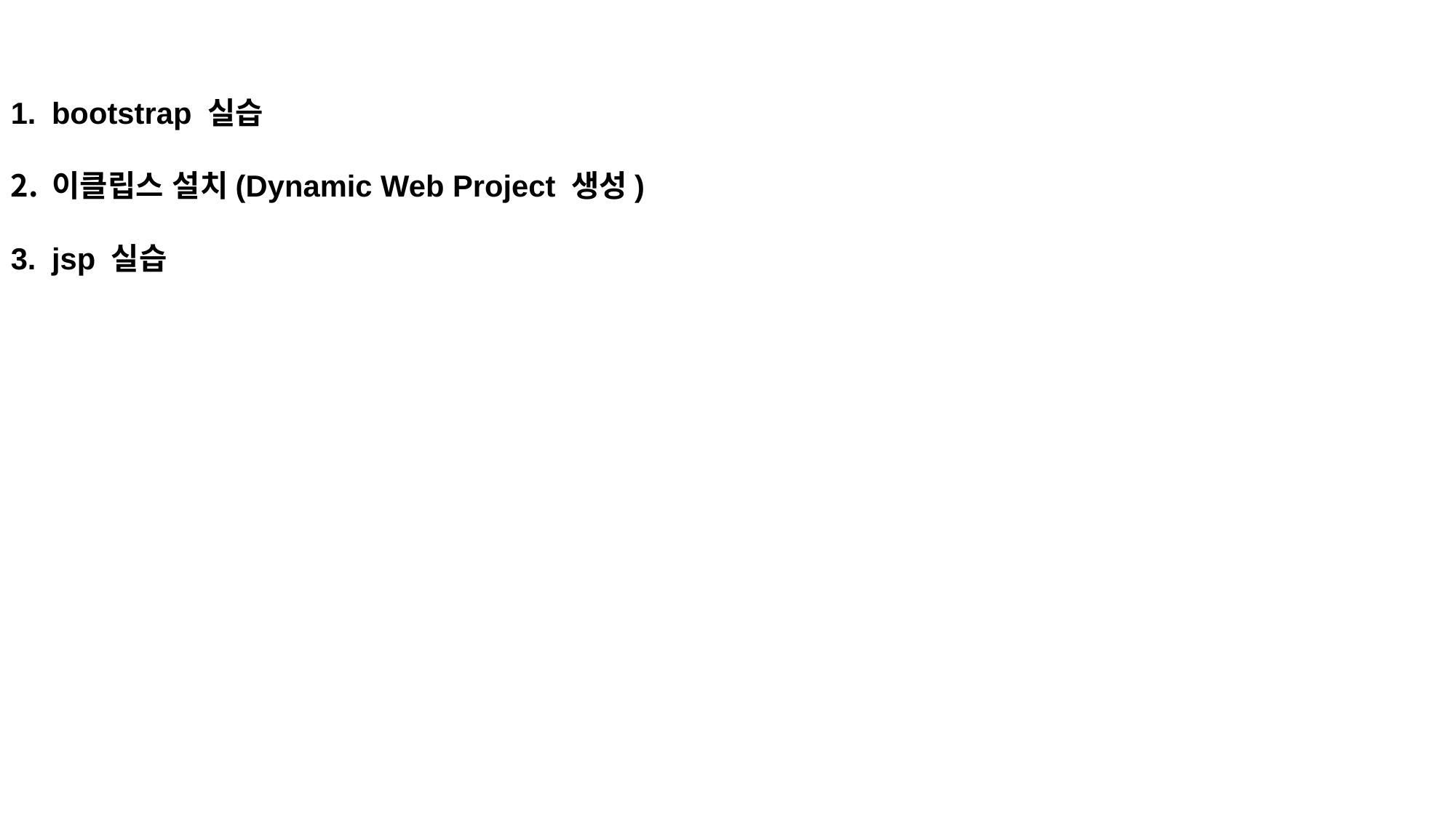

bootstrap 실습
이클립스 설치(Dynamic Web Project 생성)
jsp 실습